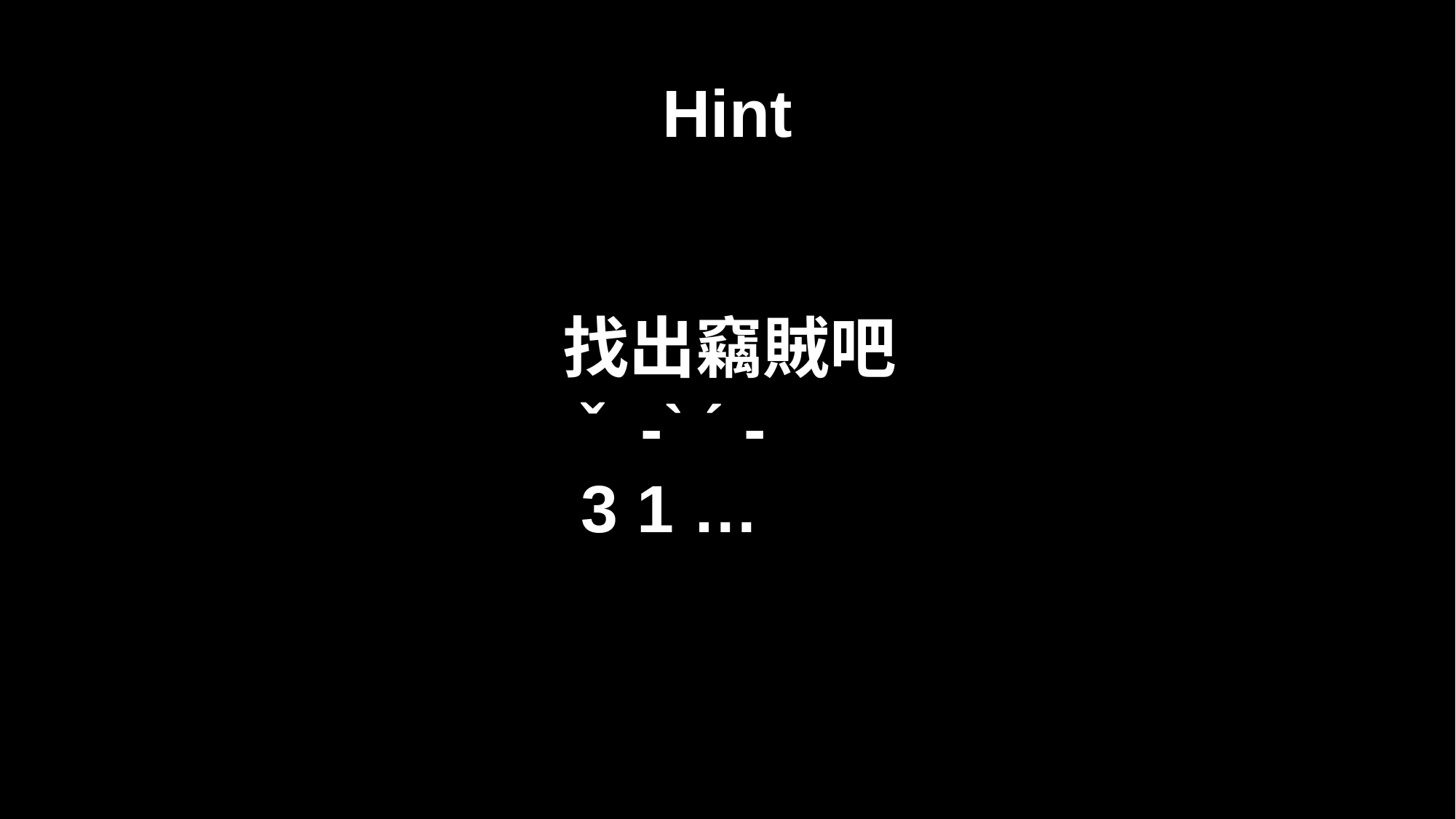

Hint
找出竊賊吧
 ˇ  -ˋ ˊ -
 3 1 …